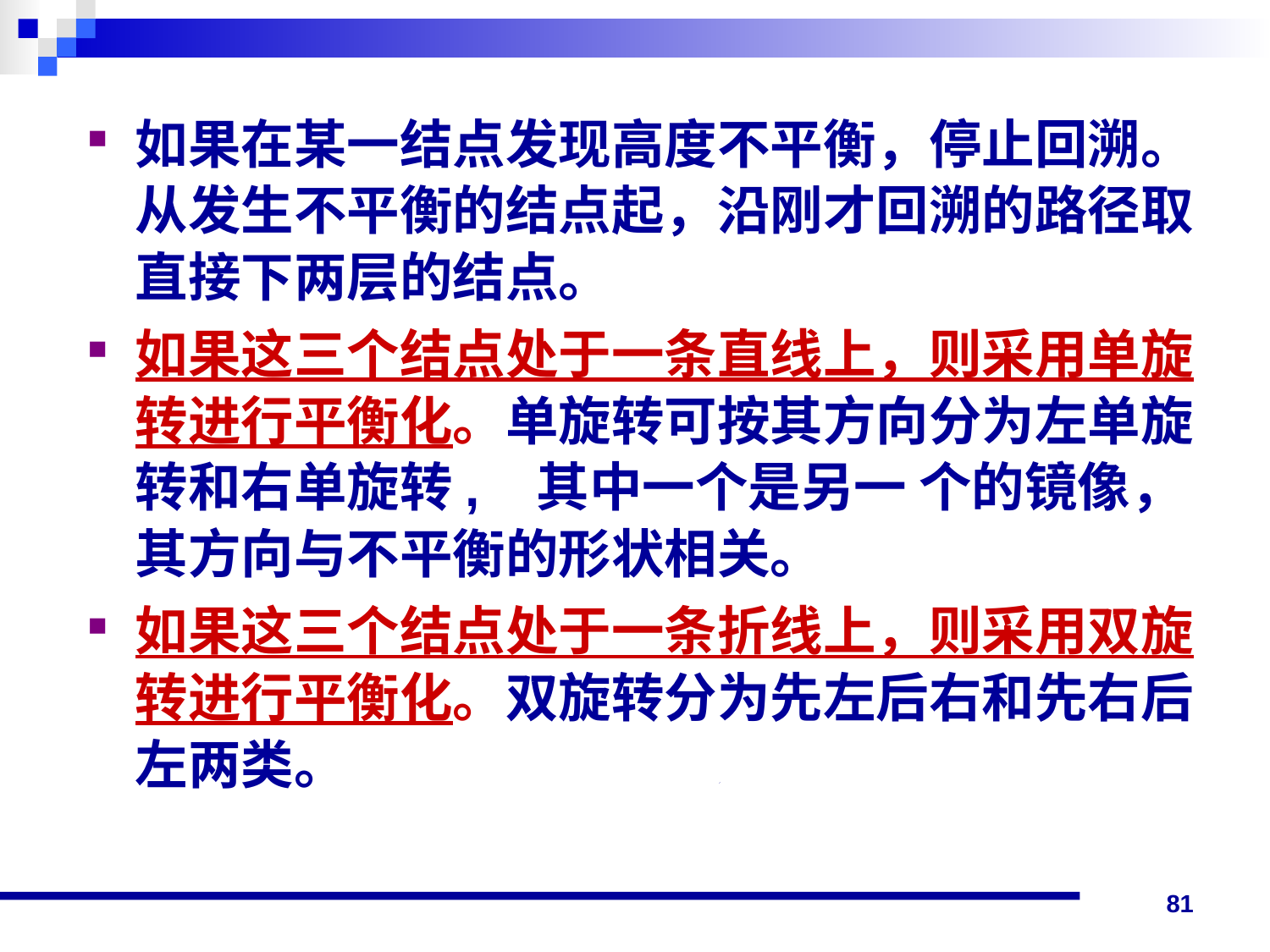

如果在某一结点发现高度不平衡，停止回溯。从发生不平衡的结点起，沿刚才回溯的路径取直接下两层的结点。
如果这三个结点处于一条直线上，则采用单旋转进行平衡化。单旋转可按其方向分为左单旋转和右单旋转,   其中一个是另一 个的镜像，其方向与不平衡的形状相关。
如果这三个结点处于一条折线上，则采用双旋转进行平衡化。双旋转分为先左后右和先右后左两类。

81